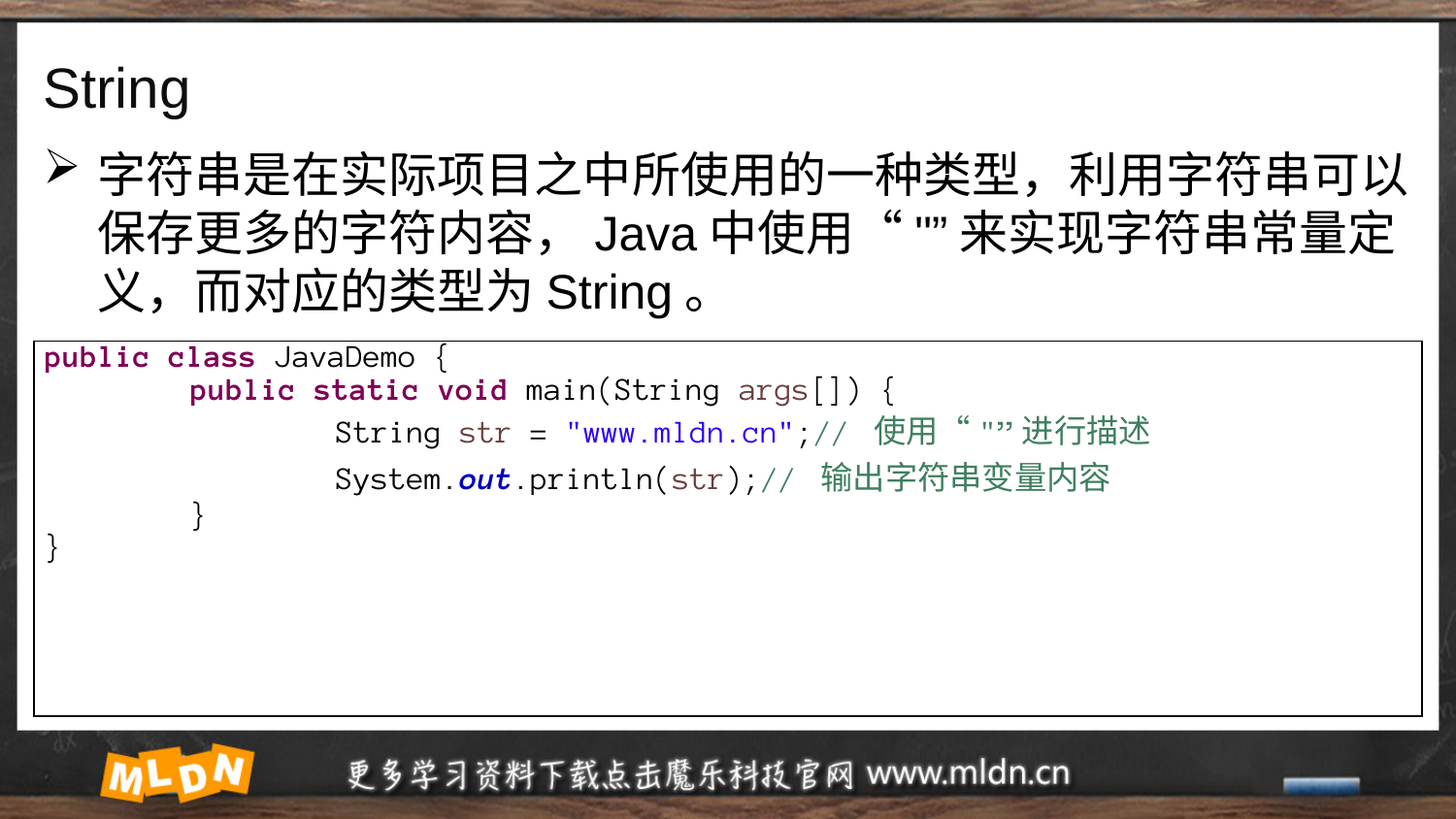

# String
字符串是在实际项目之中所使用的一种类型，利用字符串可以保存更多的字符内容，Java中使用“"”来实现字符串常量定义，而对应的类型为String。
| public class JavaDemo { public static void main(String args[]) { String str = "www.mldn.cn";// 使用“"”进行描述 System.out.println(str);// 输出字符串变量内容 } } |
| --- |